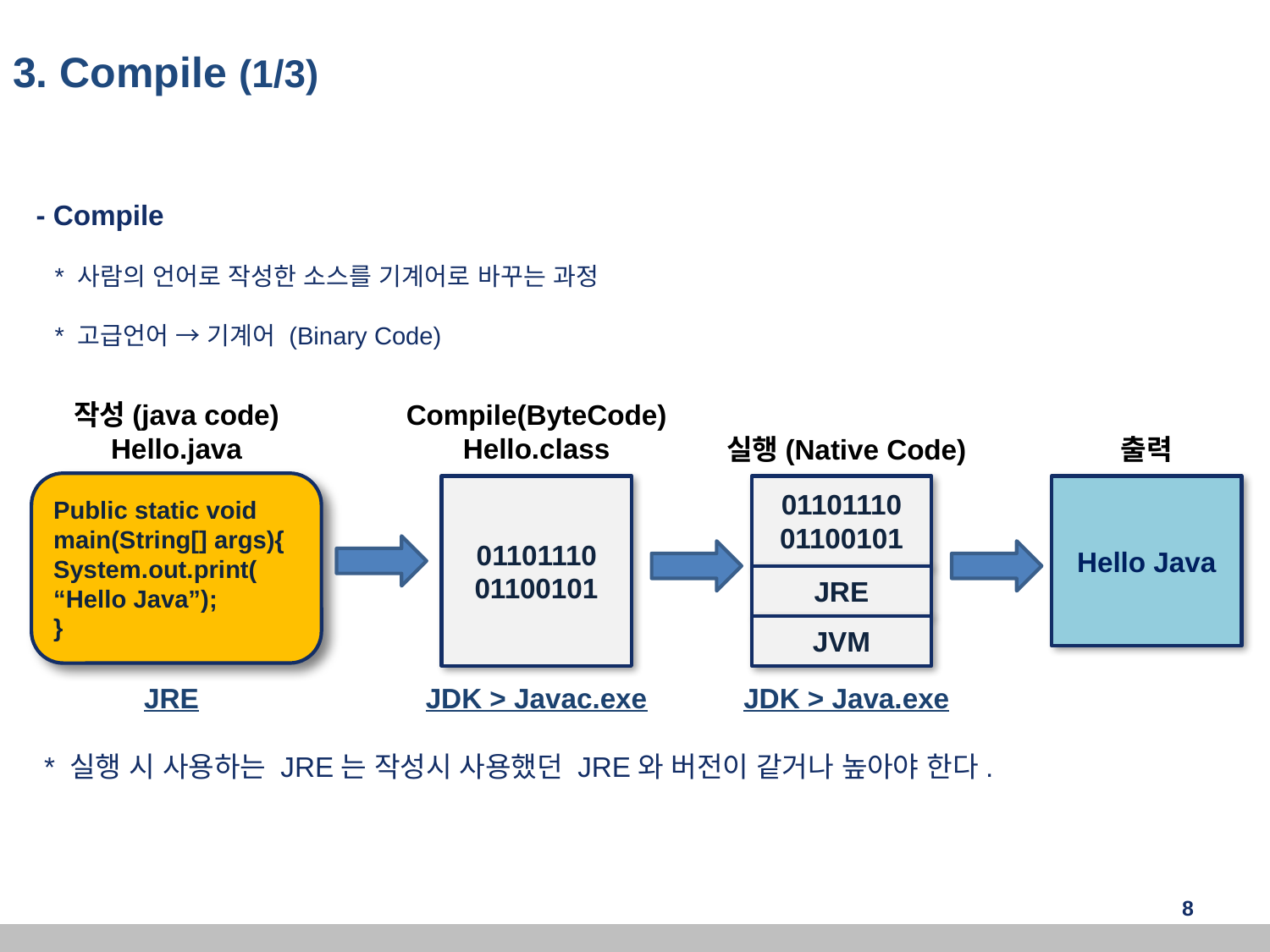

3. Compile (1/3)
   - Compile

      * 사람의 언어로 작성한 소스를 기계어로 바꾸는 과정

      * 고급언어 → 기계어 (Binary Code)

    * 실행 시 사용하는 JRE는 작성시 사용했던 JRE와 버전이 같거나 높아야 한다.
작성(java code)
Hello.java
Compile(ByteCode)
Hello.class
실행(Native Code)
출력
Public static void main(String[] args){
System.out.print(
“Hello Java”);
}
01101110
01100101
01101110
01100101
Hello Java

JRE
JVM
JRE
JDK > Javac.exe
JDK > Java.exe
8